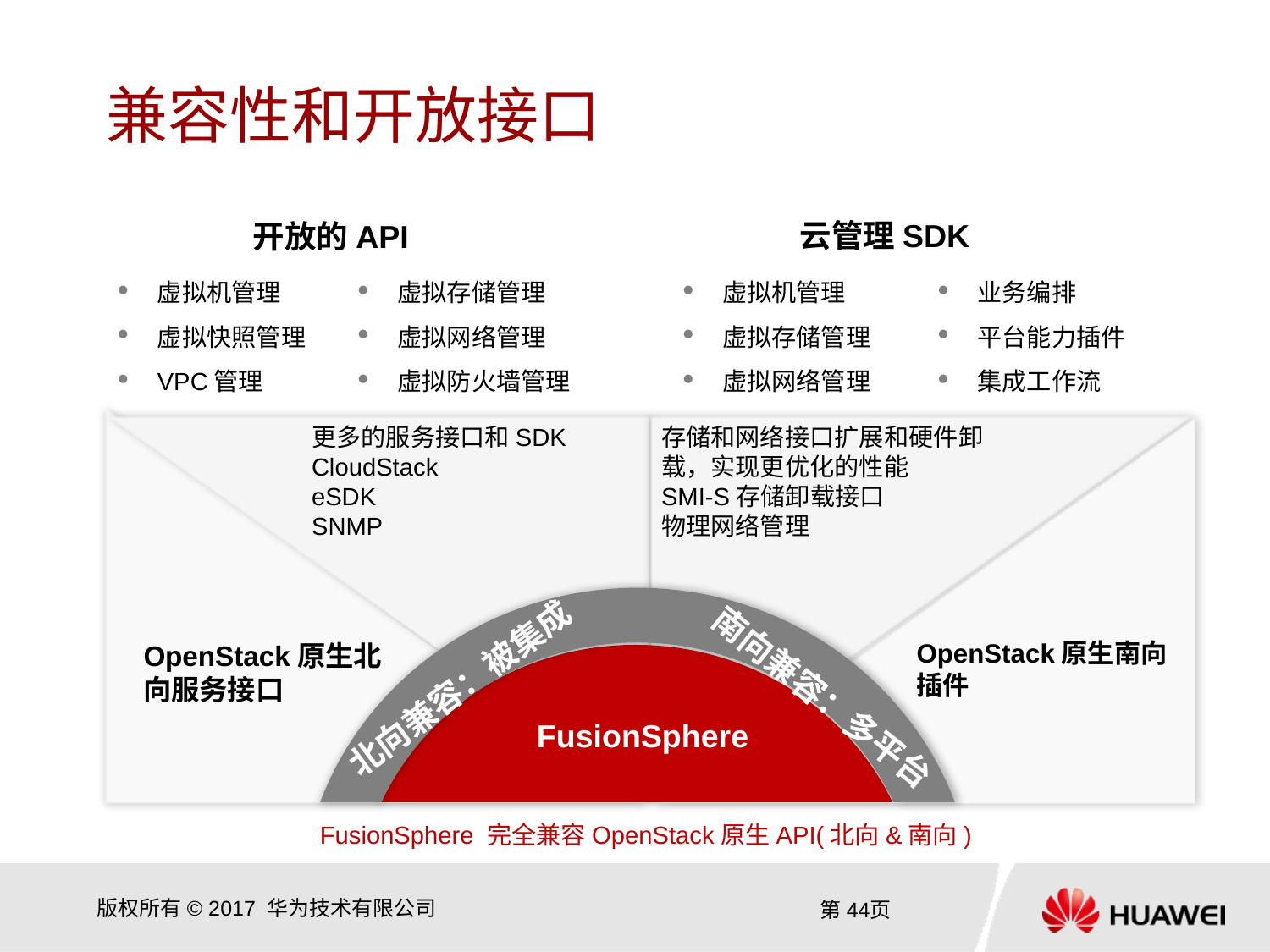

# 兼容性和开放接口
云管理SDK
开放的API
虚拟机管理
虚拟快照管理
VPC管理
虚拟存储管理
虚拟网络管理
虚拟防火墙管理
虚拟机管理
虚拟存储管理
虚拟网络管理
业务编排
平台能力插件
集成工作流

更多的服务接口和SDK
CloudStack
eSDK
SNMP
存储和网络接口扩展和硬件卸载，实现更优化的性能
SMI-S存储卸载接口
物理网络管理

Energy
OpenStack原生南向插件
OpenStack原生北向服务接口

北向兼容：被集成
南向兼容：多平台
FusionSphere
FusionSphere 完全兼容OpenStack原生API(北向&南向)